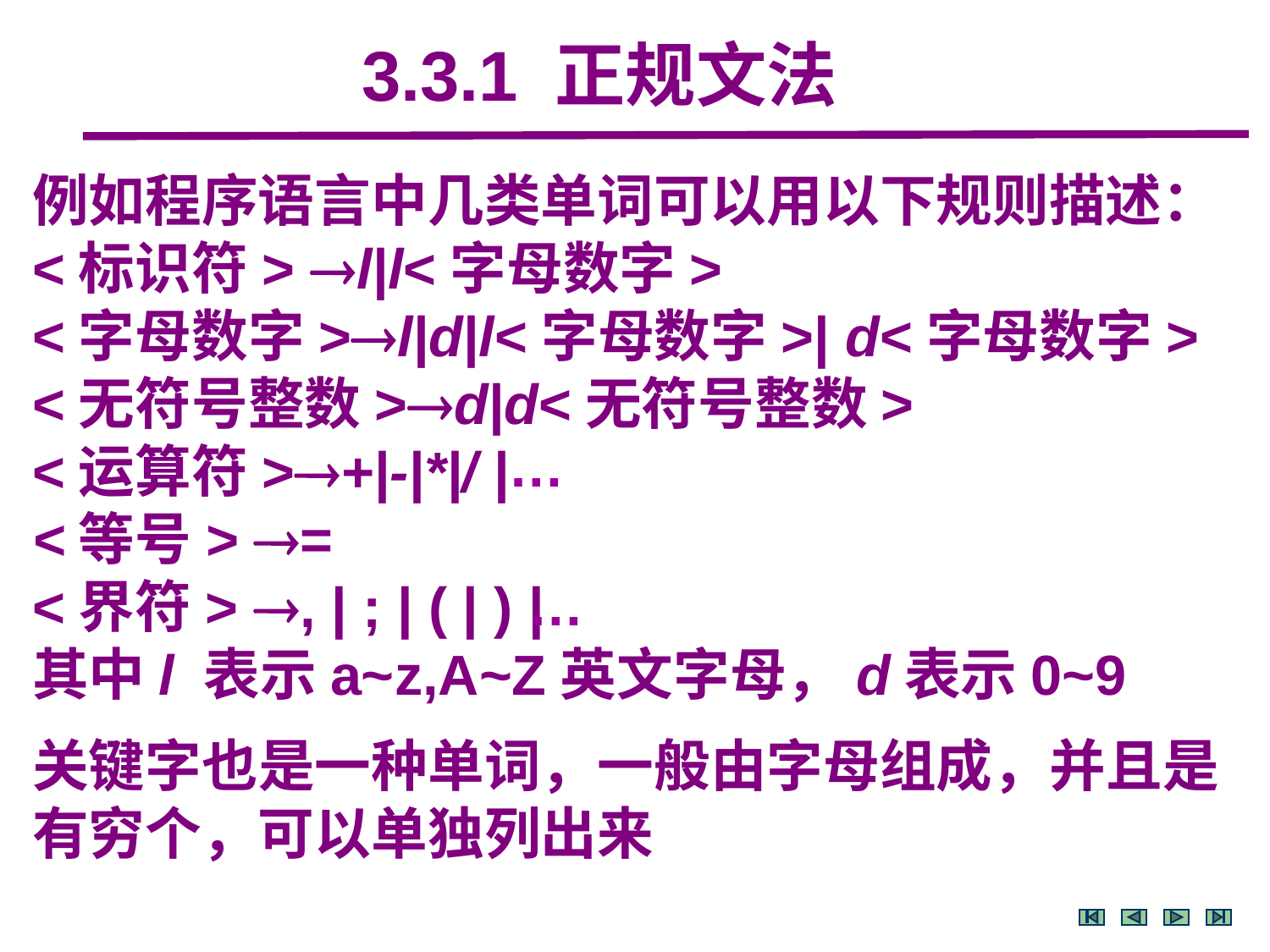

3.3.1 正规文法
例如程序语言中几类单词可以用以下规则描述：
<标识符> →l|l<字母数字>
<字母数字>→l|d|l<字母数字>| d<字母数字>
<无符号整数>→d|d<无符号整数>
<运算符>→+|-|*|/ |
<等号> →=
<界符> →, | ; | ( | ) |
其中l 表示a~z,A~Z英文字母，d表示0~9
…
…
关键字也是一种单词，一般由字母组成，并且是有穷个，可以单独列出来